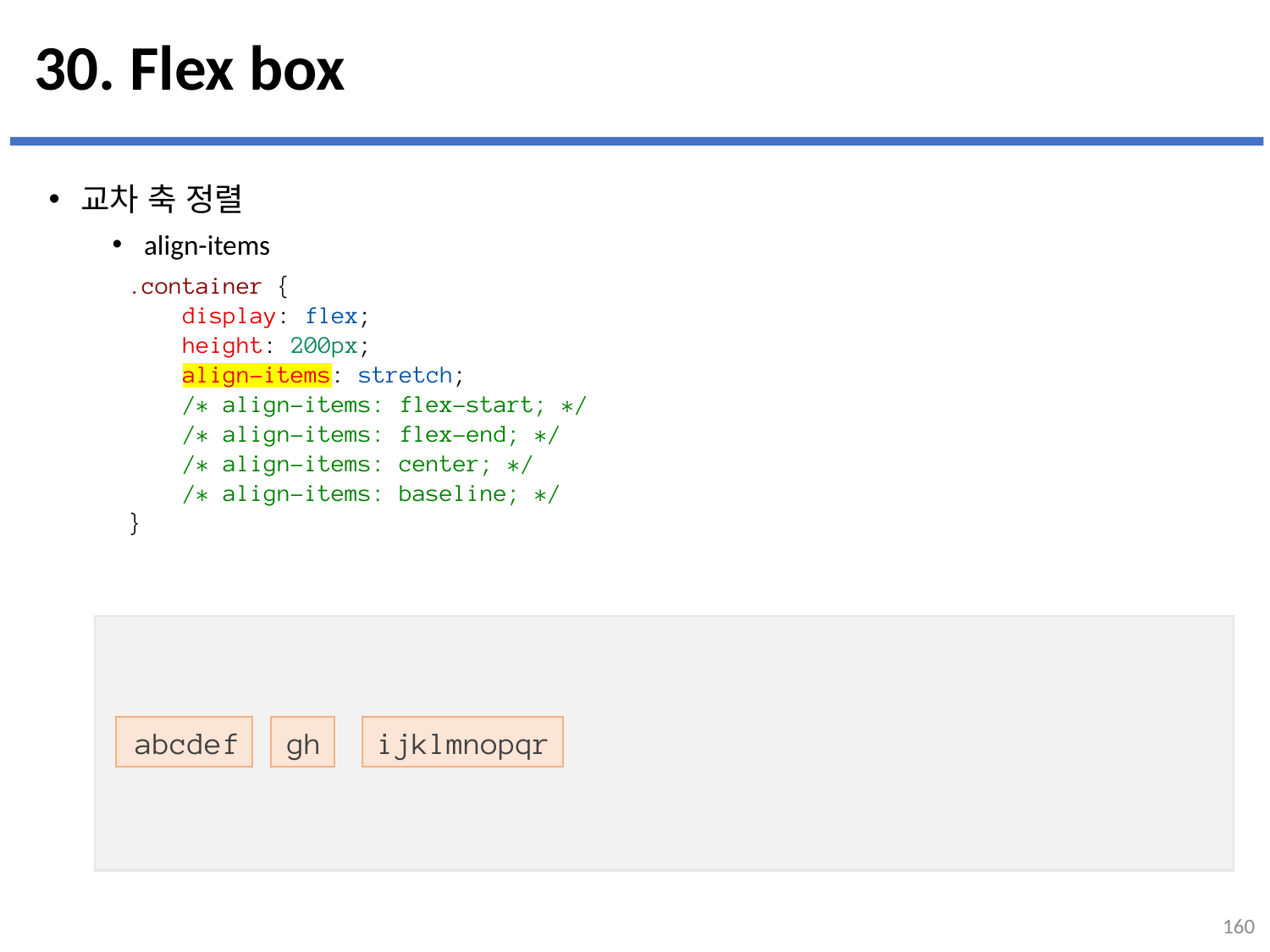

# 30. Flex box
교차 축 정렬
align-items

center – 아이템을 가운데로 정렬

.container {
    display: flex;
    height: 200px;
    align-items: stretch;
    /* align-items: flex-start; */
    /* align-items: flex-end; */
    /* align-items: center; */
    /* align-items: baseline; */
}

abcdef
gh
ijklmnopqr
160